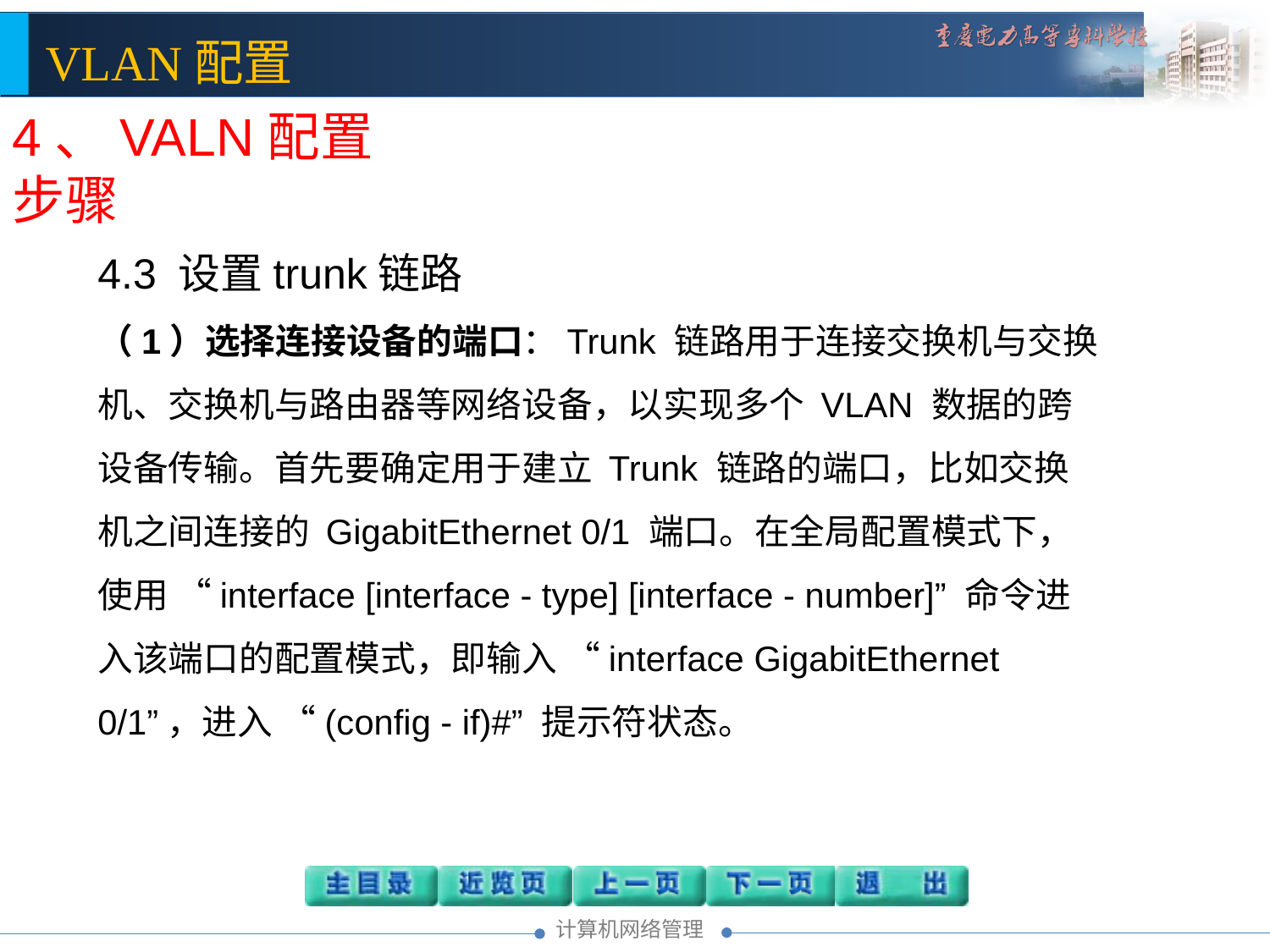

4、VALN配置步骤
4.3 设置trunk链路
（1）选择连接设备的端口：Trunk 链路用于连接交换机与交换机、交换机与路由器等网络设备，以实现多个 VLAN 数据的跨设备传输。首先要确定用于建立 Trunk 链路的端口，比如交换机之间连接的 GigabitEthernet 0/1 端口。在全局配置模式下，使用 “interface [interface - type] [interface - number]” 命令进入该端口的配置模式，即输入 “interface GigabitEthernet 0/1”，进入 “(config - if)#” 提示符状态。